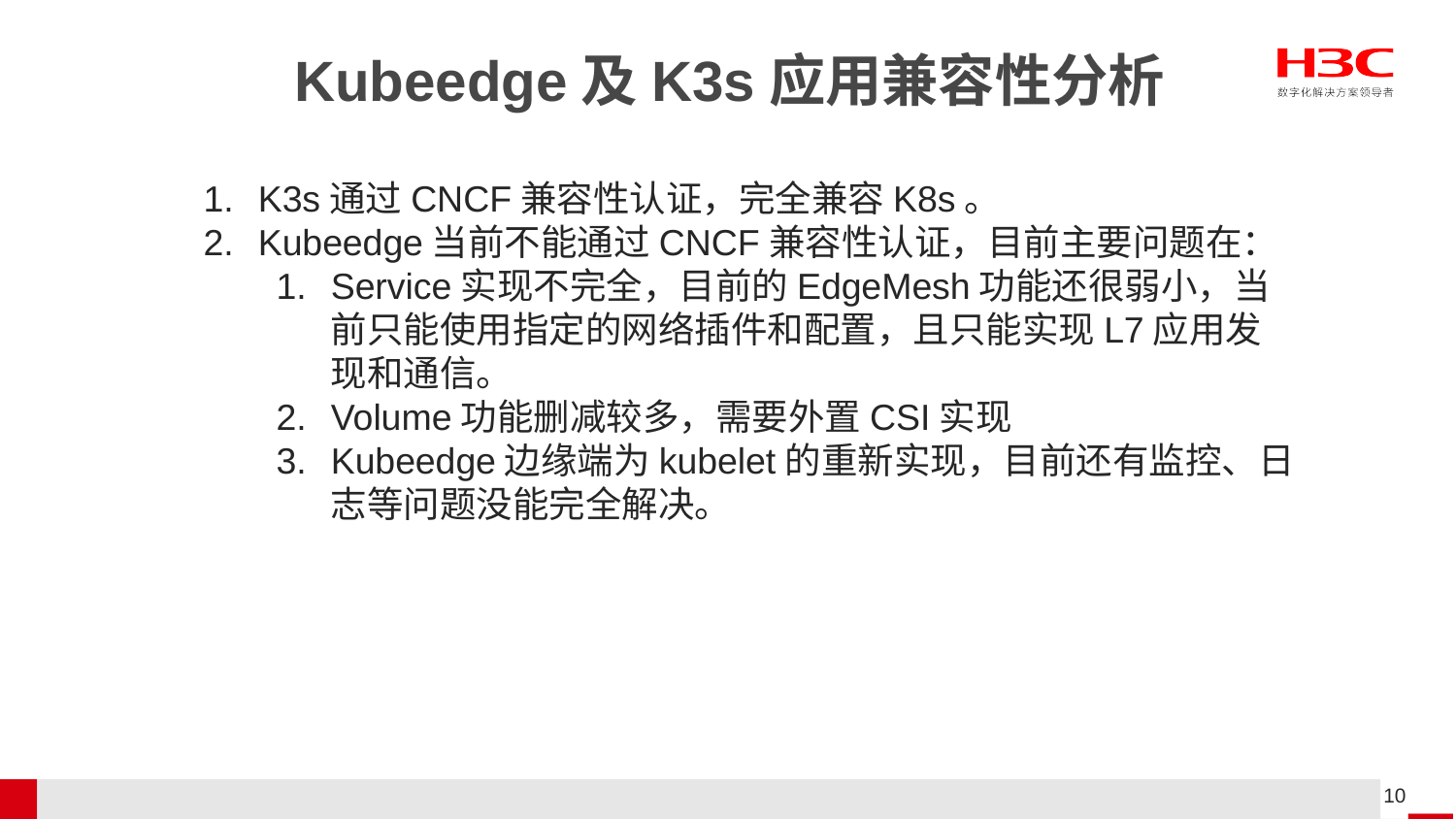

# Kubeedge及K3s应用兼容性分析
K3s通过CNCF兼容性认证，完全兼容K8s。
Kubeedge当前不能通过CNCF兼容性认证，目前主要问题在：
Service实现不完全，目前的EdgeMesh功能还很弱小，当前只能使用指定的网络插件和配置，且只能实现L7应用发现和通信。
Volume功能删减较多，需要外置CSI实现
Kubeedge边缘端为kubelet的重新实现，目前还有监控、日志等问题没能完全解决。